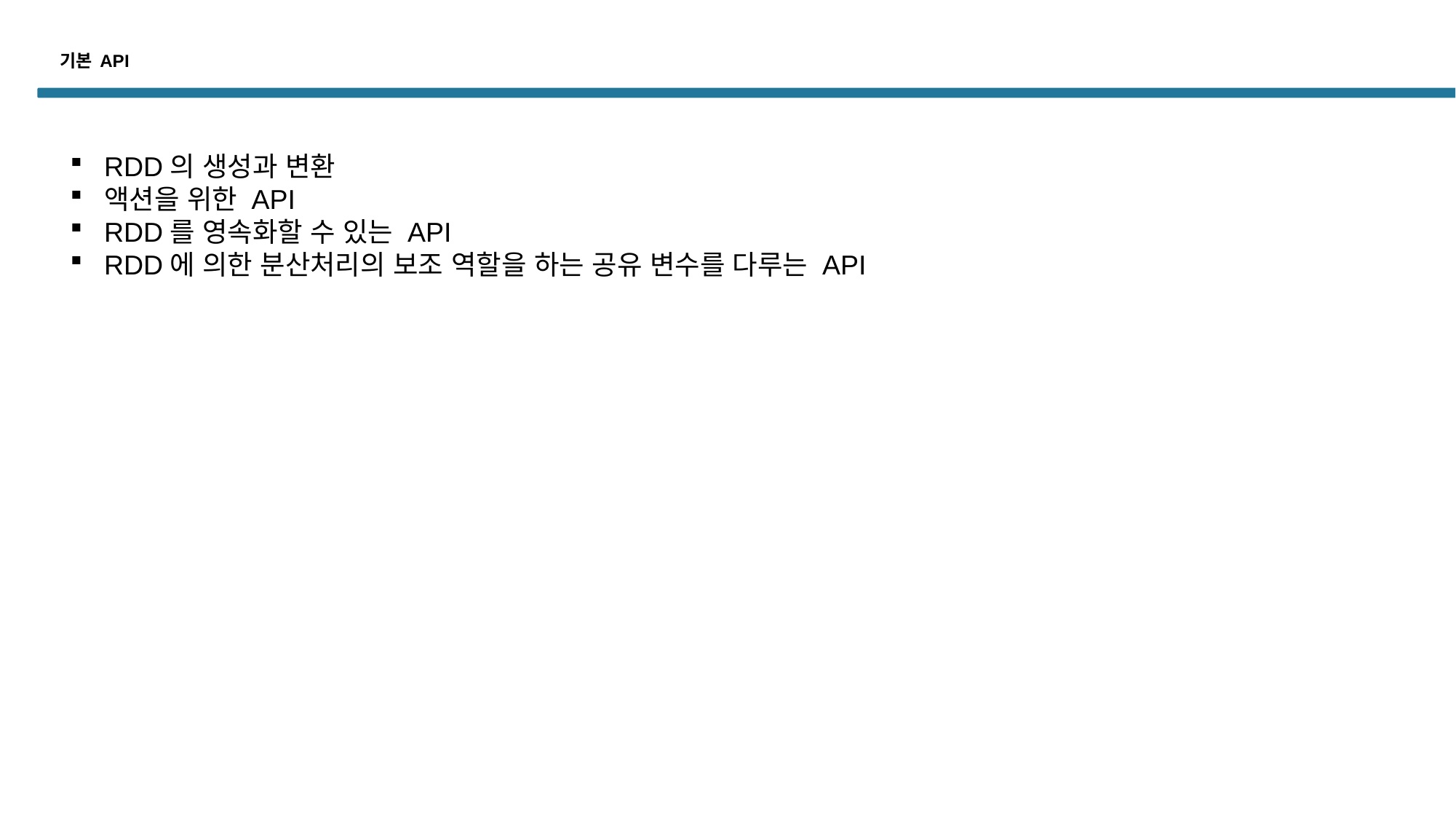

# 기본 API
RDD의 생성과 변환
액션을 위한 API
RDD를 영속화할 수 있는 API
RDD에 의한 분산처리의 보조 역할을 하는 공유 변수를 다루는 API